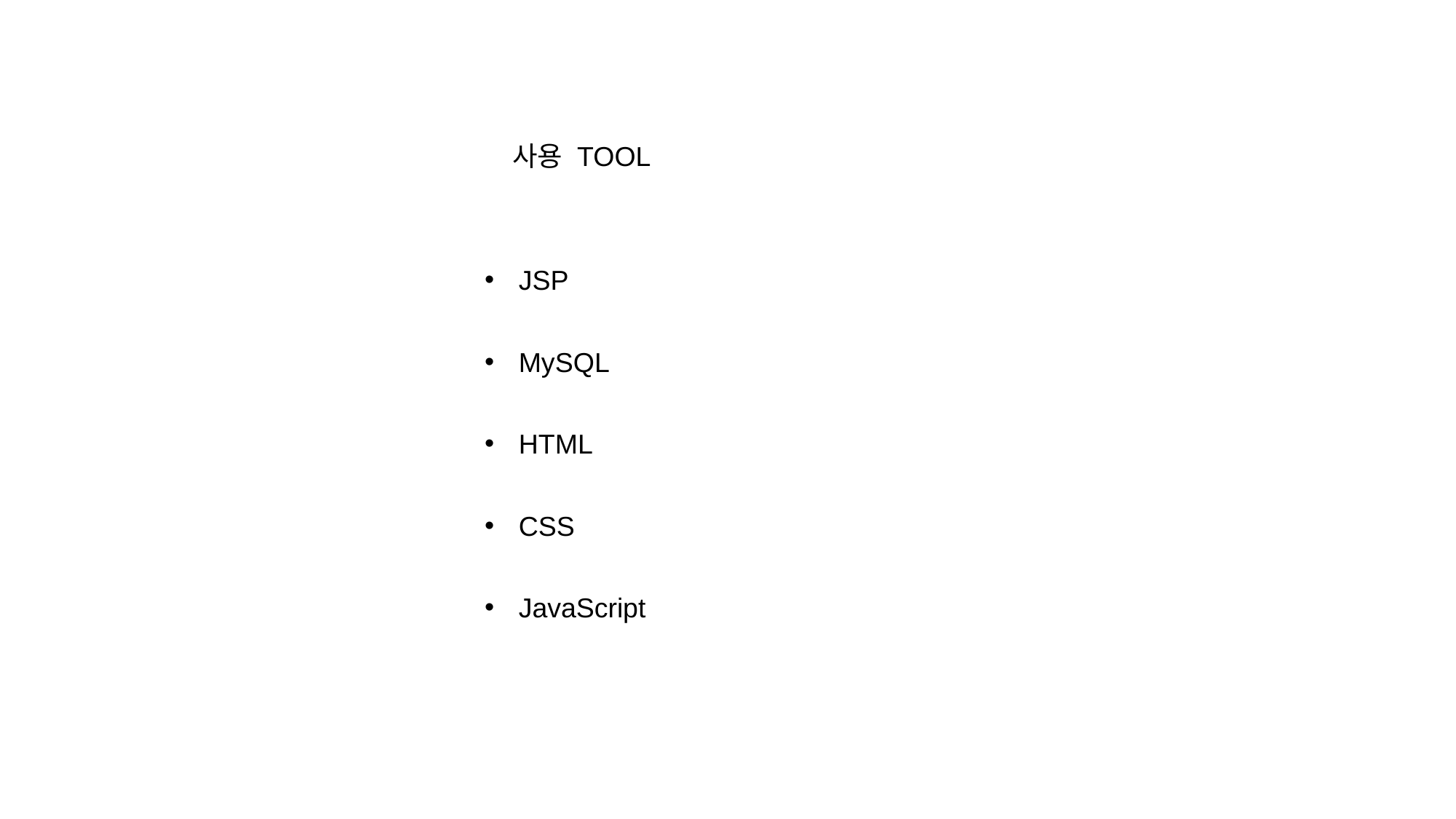

사용 TOOL
JSP
MySQL
HTML
CSS
JavaScript